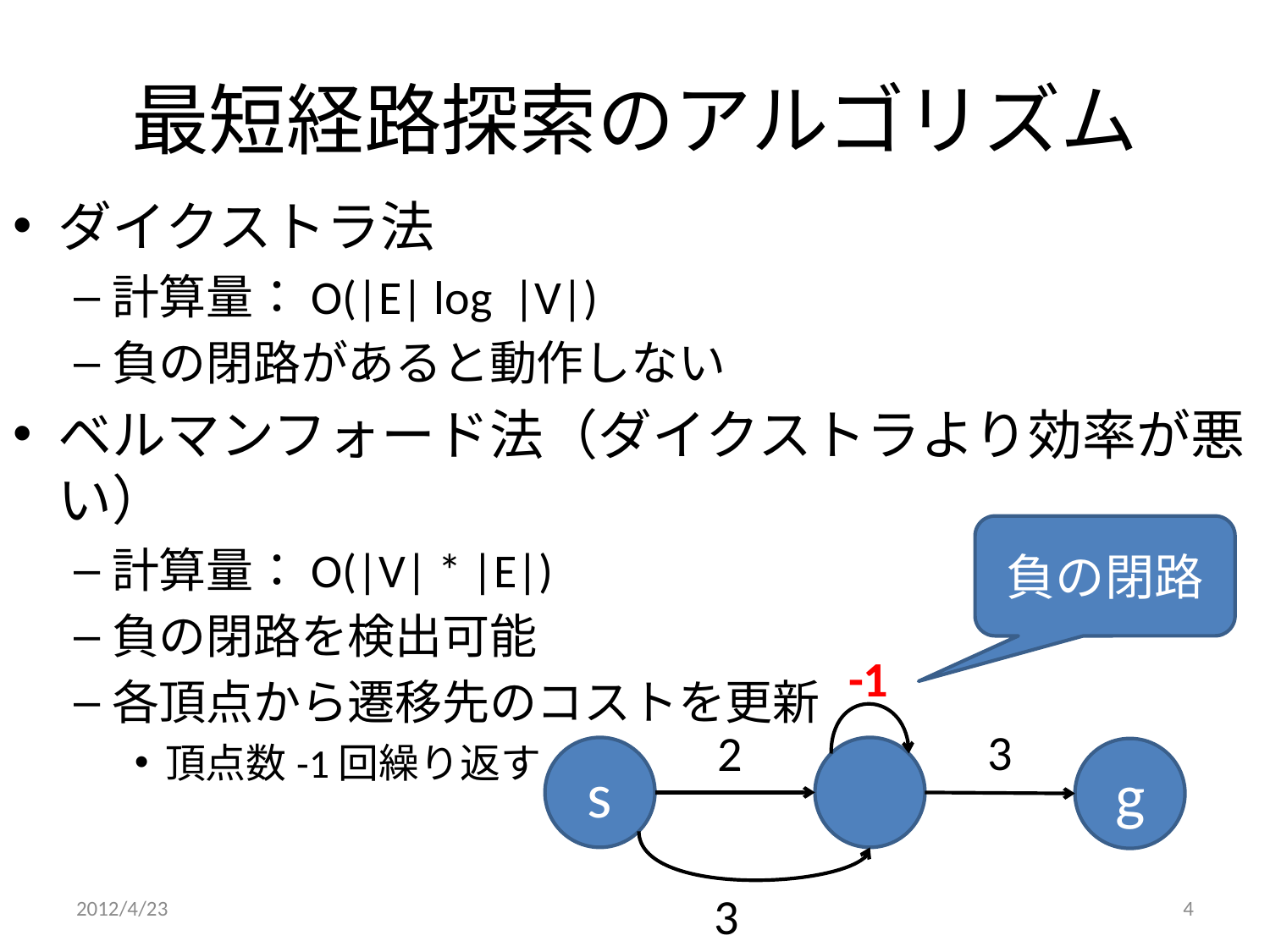

# 最短経路探索のアルゴリズム
ダイクストラ法
計算量：O(|E| log  |V|)
負の閉路があると動作しない
ベルマンフォード法（ダイクストラより効率が悪い）
計算量：O(|V| * |E|)
負の閉路を検出可能
各頂点から遷移先のコストを更新
頂点数-1回繰り返す

負の閉路
-1
3
2
s

g
3
2012/4/23
4